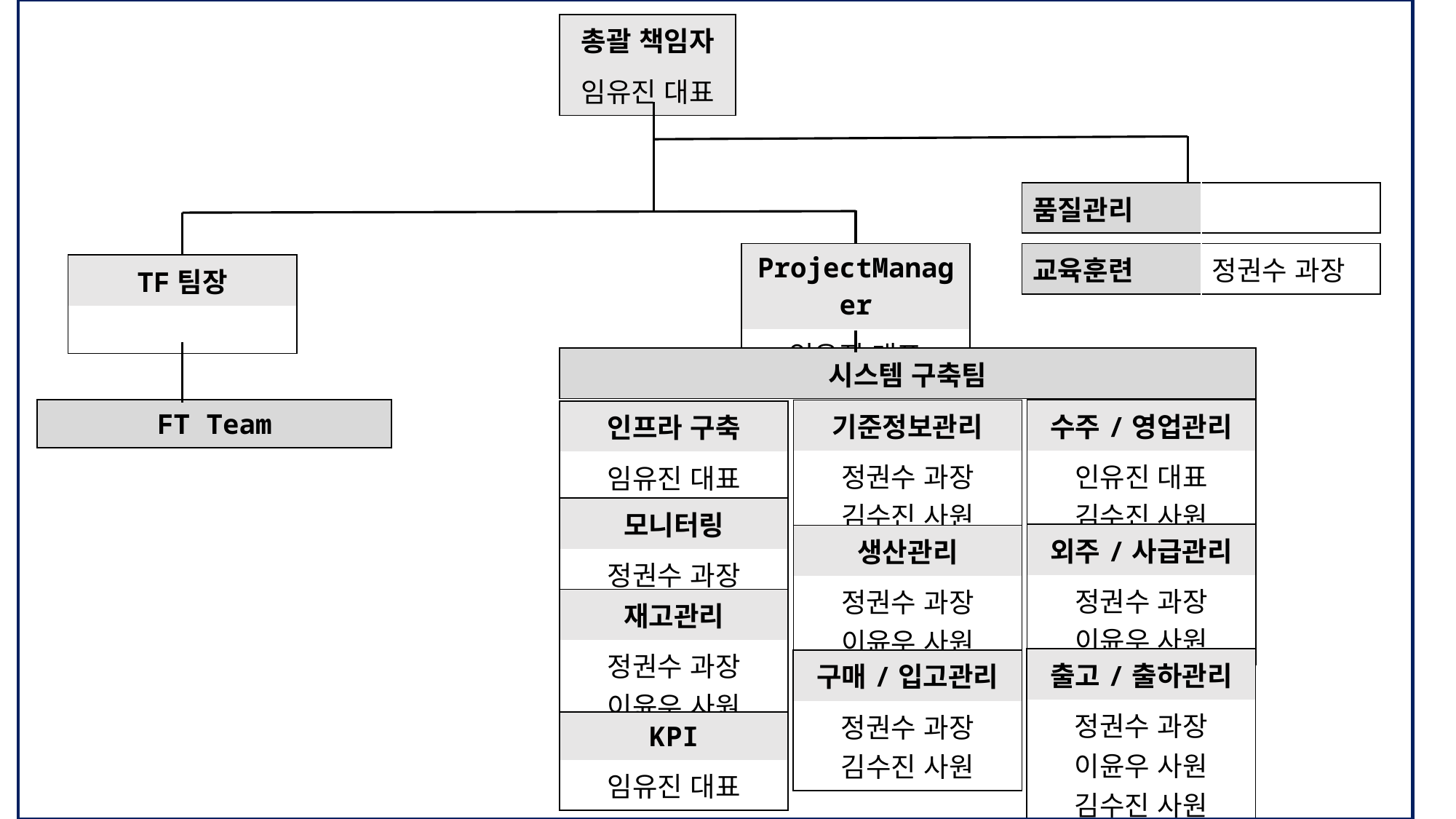

| 총괄 책임자 |
| --- |
| 임유진 대표 |
| 품질관리 |  |
| --- | --- |
| ProjectManager |
| --- |
| 임유진 대표 |
| 교육훈련 | 정권수 과장 |
| --- | --- |
| TF팀장 |
| --- |
|  |
| 시스템 구축팀 |
| --- |
| FT Team |
| --- |
| 수주/영업관리 |
| --- |
| 인유진 대표 김수진 사원 |
| 기준정보관리 |
| --- |
| 정권수 과장 김수진 사원 |
| 인프라 구축 |
| --- |
| 임유진 대표 |
| 모니터링 |
| --- |
| 정권수 과장 |
| 외주/사급관리 |
| --- |
| 정권수 과장 이윤우 사원 |
| 생산관리 |
| --- |
| 정권수 과장 이윤우 사원 |
| 재고관리 |
| --- |
| 정권수 과장 이윤우 사원 |
| 출고/출하관리 |
| --- |
| 정권수 과장 이윤우 사원 김수진 사원 |
| 구매/입고관리 |
| --- |
| 정권수 과장 김수진 사원 |
| KPI |
| --- |
| 임유진 대표 |